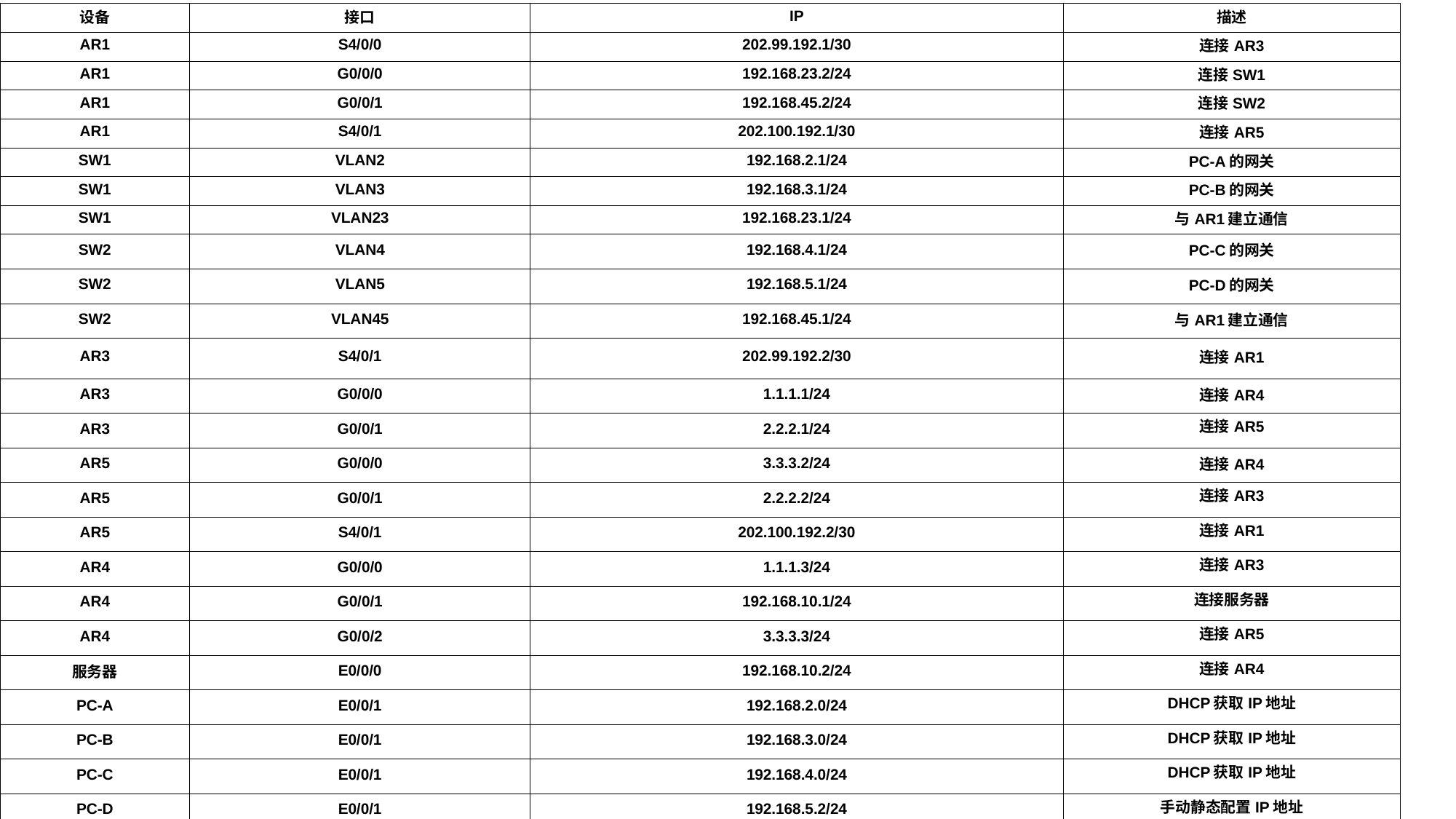

| IP地址分配表（图1.1） |  |  |  |
| --- | --- | --- | --- |
| 设备 | 接口 | IP | 描述 |
| AR1 | S4/0/0 | 202.99.192.1/30 | 连接AR3 |
| AR1 | G0/0/0 | 192.168.23.2/24 | 连接SW1 |
| AR1 | G0/0/1 | 192.168.45.2/24 | 连接SW2 |
| AR1 | S4/0/1 | 202.100.192.1/30 | 连接AR5 |
| SW1 | VLAN2 | 192.168.2.1/24 | PC-A的网关 |
| SW1 | VLAN3 | 192.168.3.1/24 | PC-B的网关 |
| SW1 | VLAN23 | 192.168.23.1/24 | 与AR1建立通信 |
| SW2 | VLAN4 | 192.168.4.1/24 | PC-C的网关 |
| SW2 | VLAN5 | 192.168.5.1/24 | PC-D的网关 |
| SW2 | VLAN45 | 192.168.45.1/24 | 与AR1建立通信 |
| AR3 | S4/0/1 | 202.99.192.2/30 | 连接AR1 |
| AR3 | G0/0/0 | 1.1.1.1/24 | 连接AR4 |
| AR3 | G0/0/1 | 2.2.2.1/24 | 连接AR5 |
| AR5 | G0/0/0 | 3.3.3.2/24 | 连接AR4 |
| AR5 | G0/0/1 | 2.2.2.2/24 | 连接AR3 |
| AR5 | S4/0/1 | 202.100.192.2/30 | 连接AR1 |
| AR4 | G0/0/0 | 1.1.1.3/24 | 连接AR3 |
| AR4 | G0/0/1 | 192.168.10.1/24 | 连接服务器 |
| AR4 | G0/0/2 | 3.3.3.3/24 | 连接AR5 |
| 服务器 | E0/0/0 | 192.168.10.2/24 | 连接AR4 |
| PC-A | E0/0/1 | 192.168.2.0/24 | DHCP获取IP地址 |
| PC-B | E0/0/1 | 192.168.3.0/24 | DHCP获取IP地址 |
| PC-C | E0/0/1 | 192.168.4.0/24 | DHCP获取IP地址 |
| PC-D | E0/0/1 | 192.168.5.2/24 | 手动静态配置IP地址 |